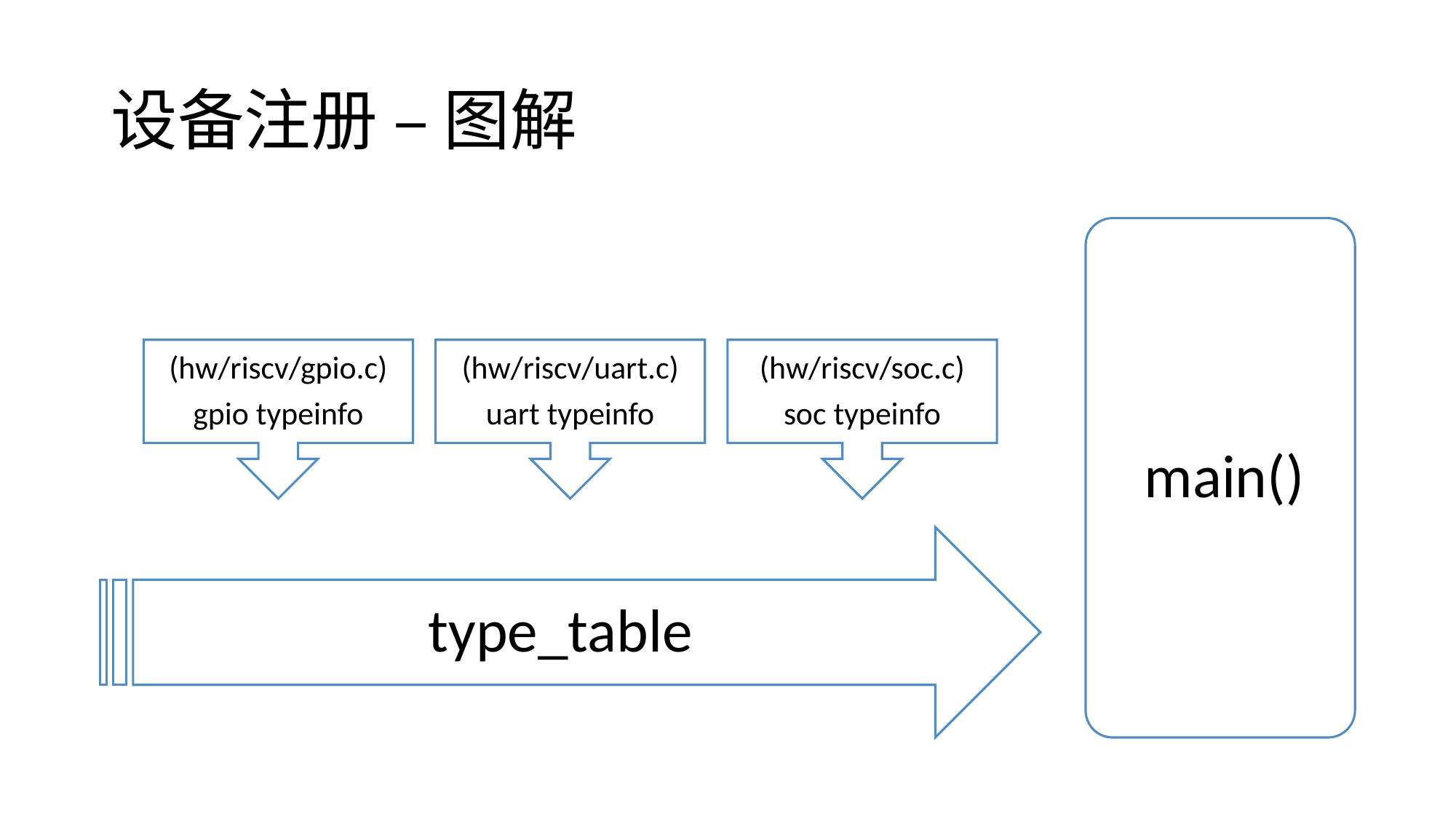

# 设备注册 – 图解
type_table
(hw/riscv/gpio.c)
gpio typeinfo
(hw/riscv/uart.c)
uart typeinfo
(hw/riscv/soc.c)
soc typeinfo
main()